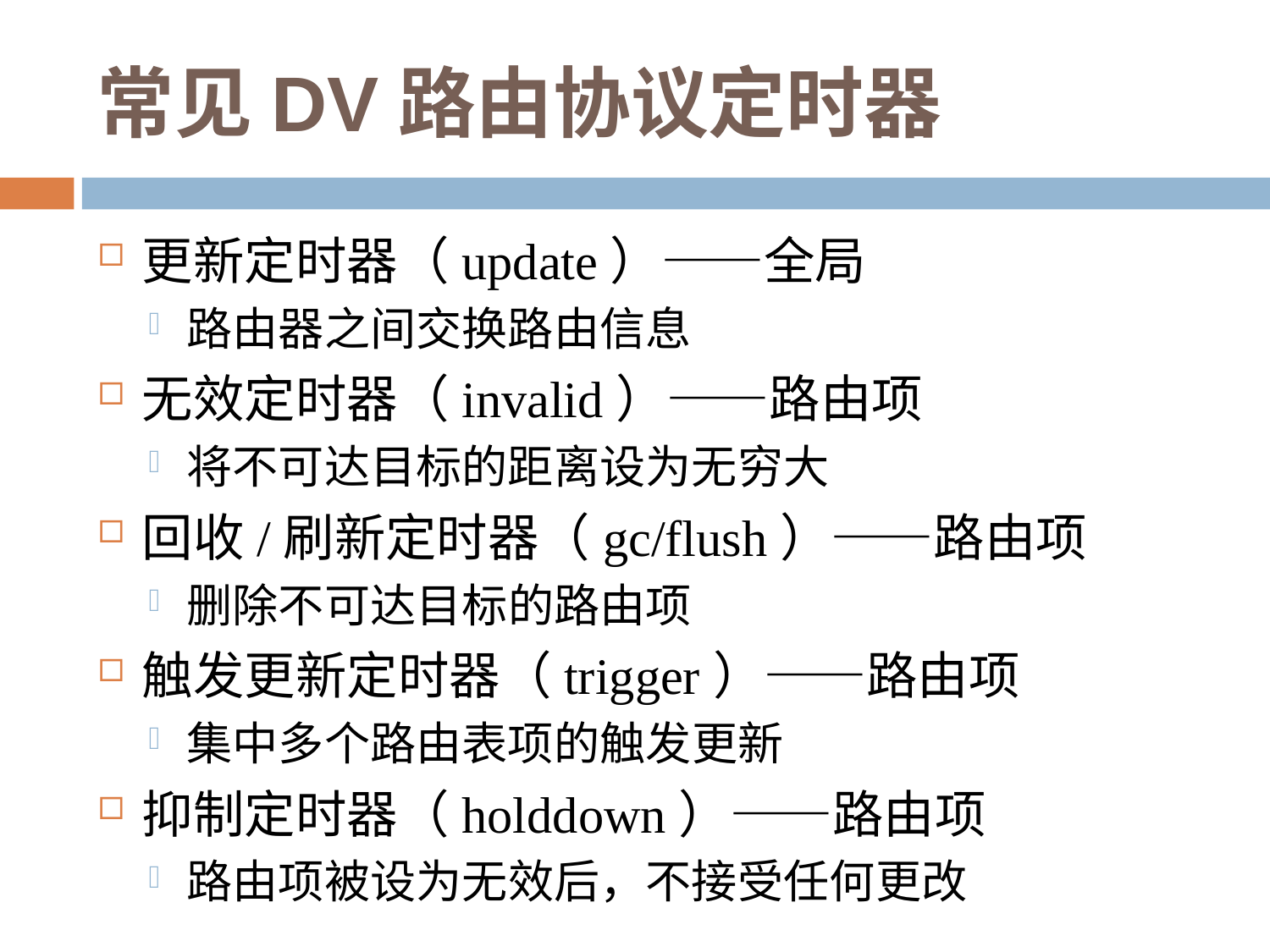

# 常见DV路由协议定时器
更新定时器（update）——全局
路由器之间交换路由信息
无效定时器（invalid）——路由项
将不可达目标的距离设为无穷大
回收/刷新定时器（gc/flush）——路由项
删除不可达目标的路由项
触发更新定时器（trigger）——路由项
集中多个路由表项的触发更新
抑制定时器（holddown）——路由项
路由项被设为无效后，不接受任何更改